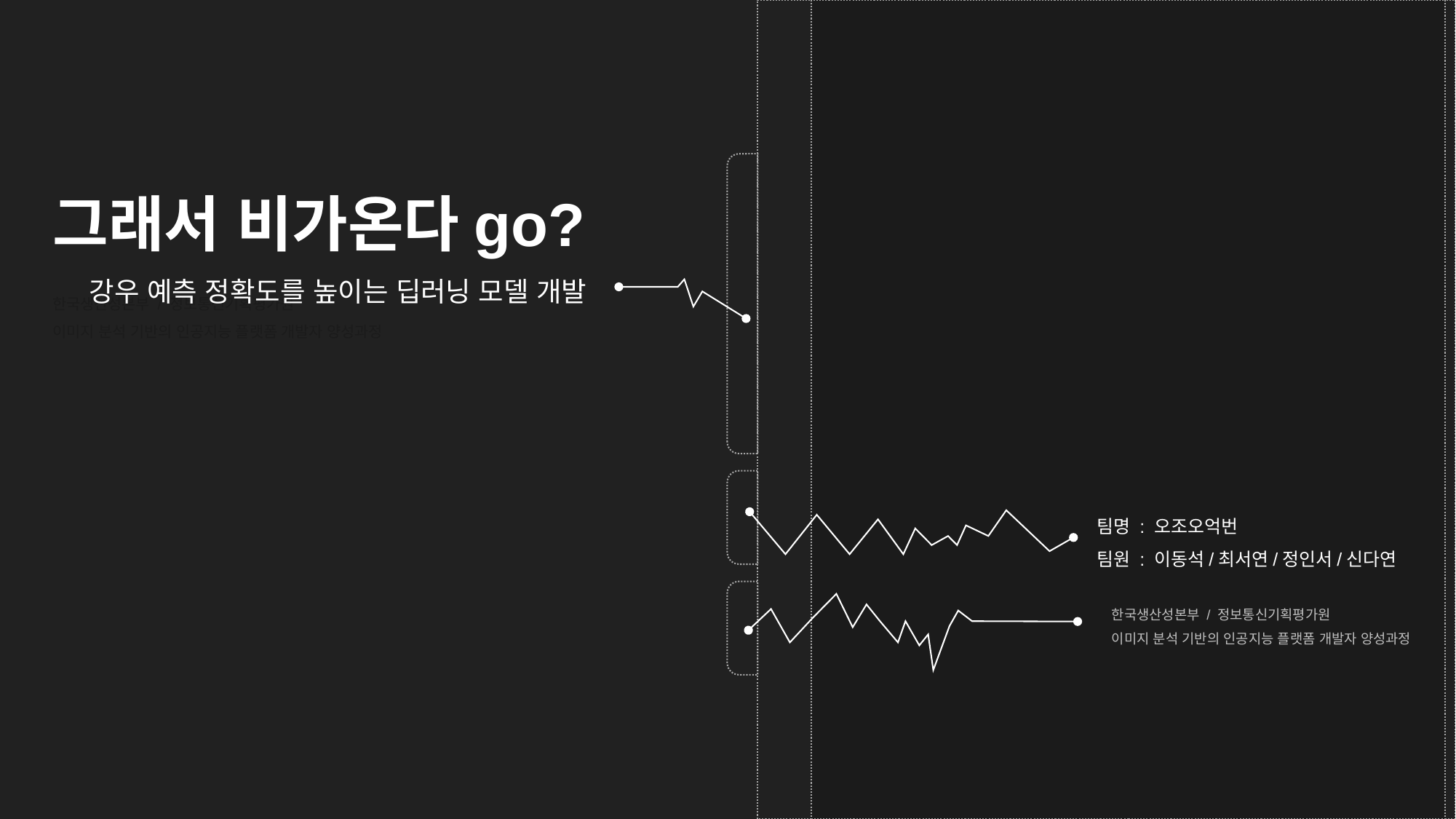

그래서 비가온다go?

한국생산성본부 / 정보통신기획평가원
이미지 분석 기반의 인공지능 플랫폼 개발자 양성과정
강우 예측 정확도를 높이는 딥러닝 모델 개발

팀명 : 오조오억번
팀원 : 이동석/최서연/정인서/신다연

한국생산성본부 / 정보통신기획평가원
이미지 분석 기반의 인공지능 플랫폼 개발자 양성과정